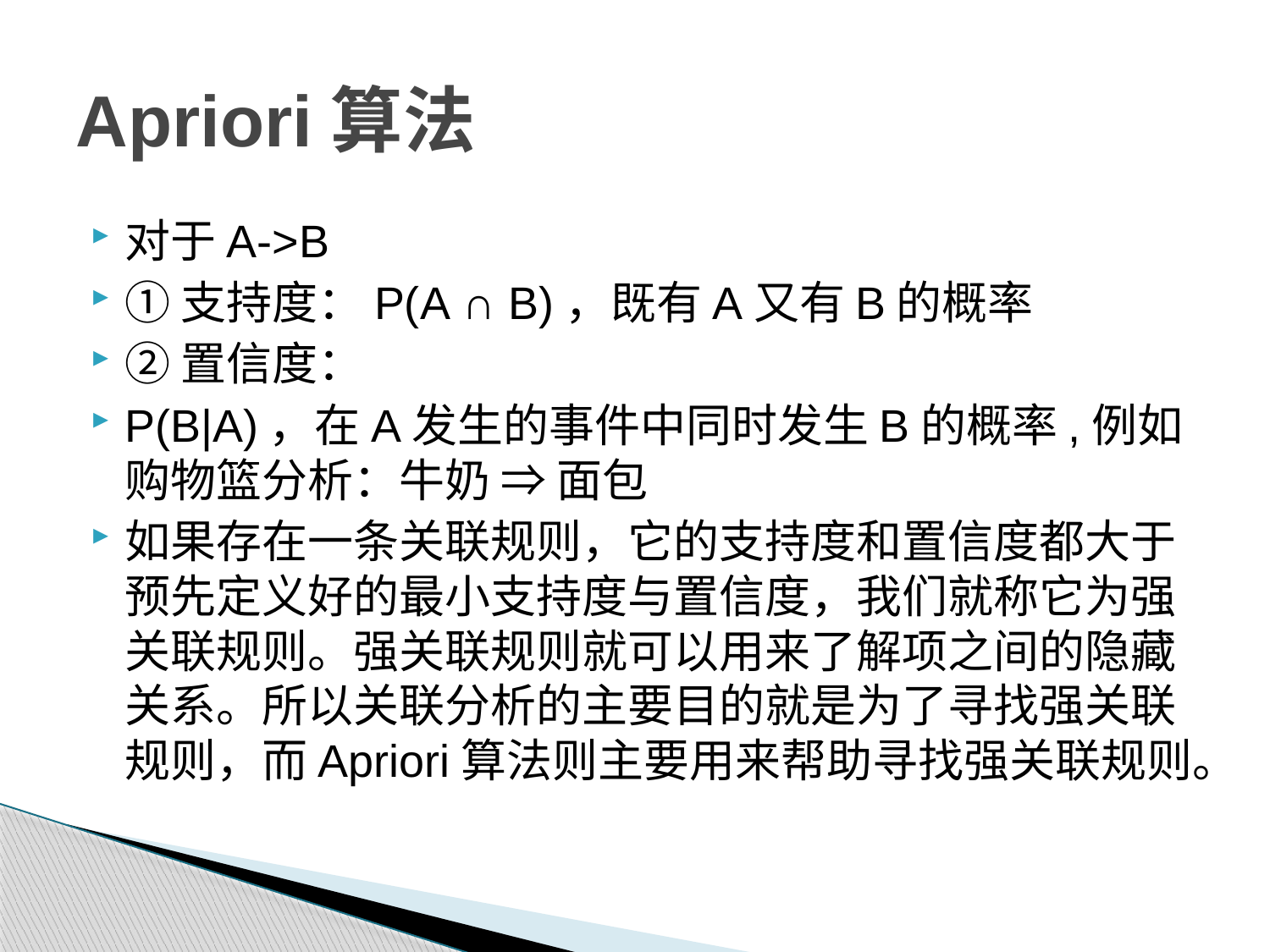

# Apriori算法
对于A->B
①支持度：P(A ∩ B)，既有A又有B的概率
②置信度：
P(B|A)，在A发生的事件中同时发生B的概率,例如购物篮分析：牛奶 ⇒ 面包
如果存在一条关联规则，它的支持度和置信度都大于预先定义好的最小支持度与置信度，我们就称它为强关联规则。强关联规则就可以用来了解项之间的隐藏关系。所以关联分析的主要目的就是为了寻找强关联规则，而Apriori算法则主要用来帮助寻找强关联规则。